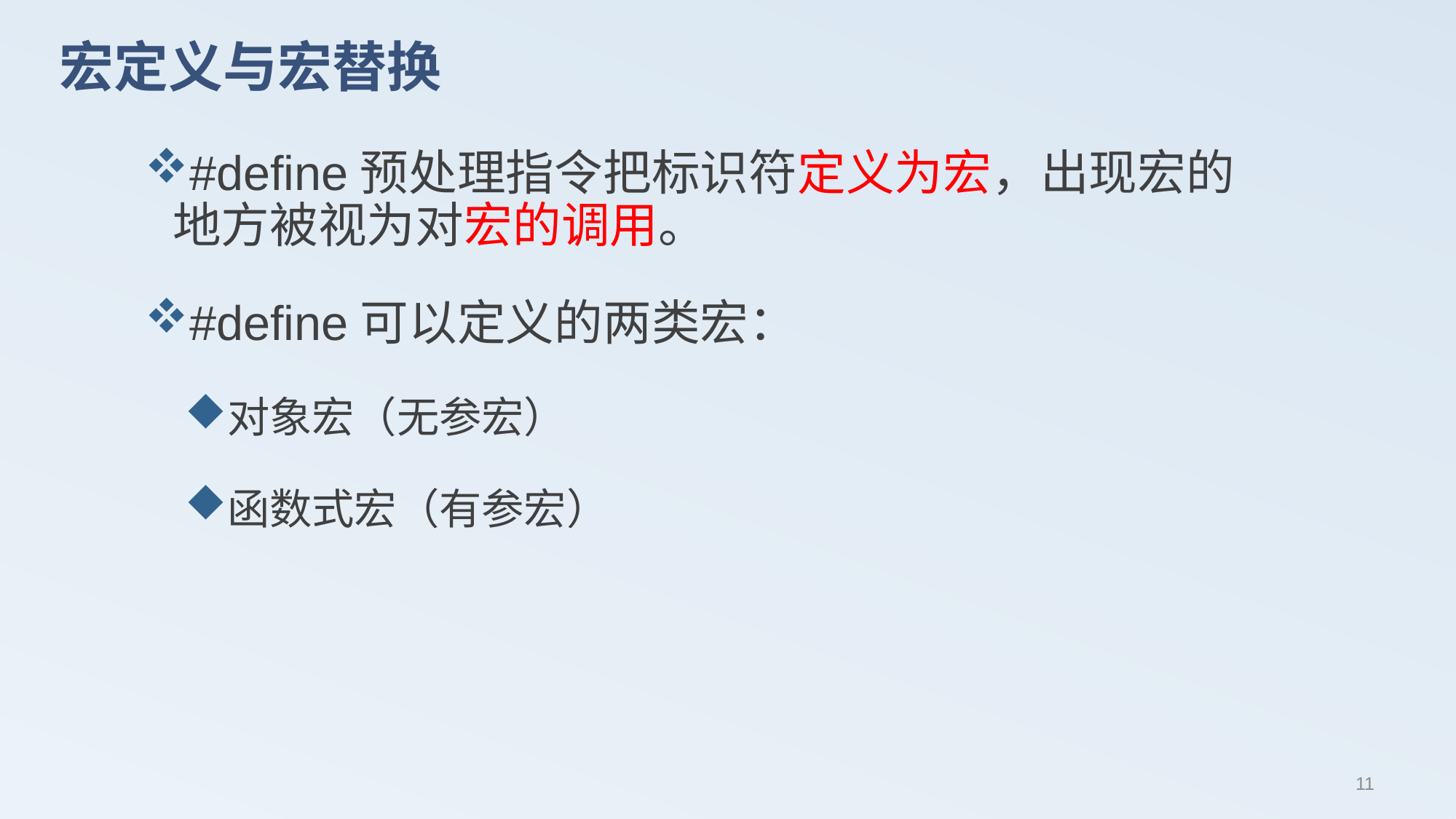

# 宏定义与宏替换
#define预处理指令把标识符定义为宏，出现宏的地方被视为对宏的调用。
#define可以定义的两类宏：
对象宏（无参宏）
函数式宏（有参宏）